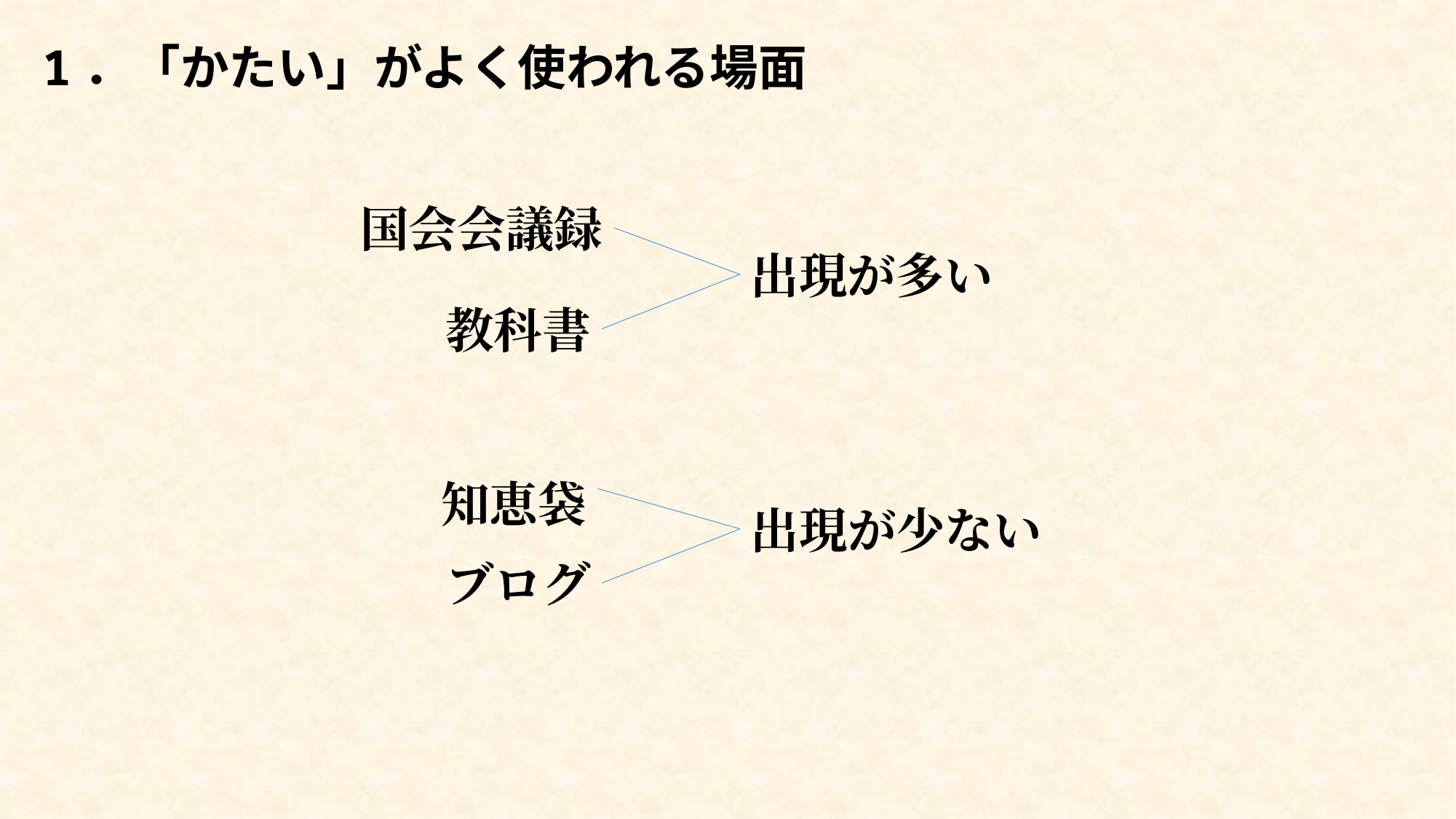

1．「かたい」がよく使われる場面
国会会議録
出現が多い
教科書
知恵袋
出現が少ない
ブログ